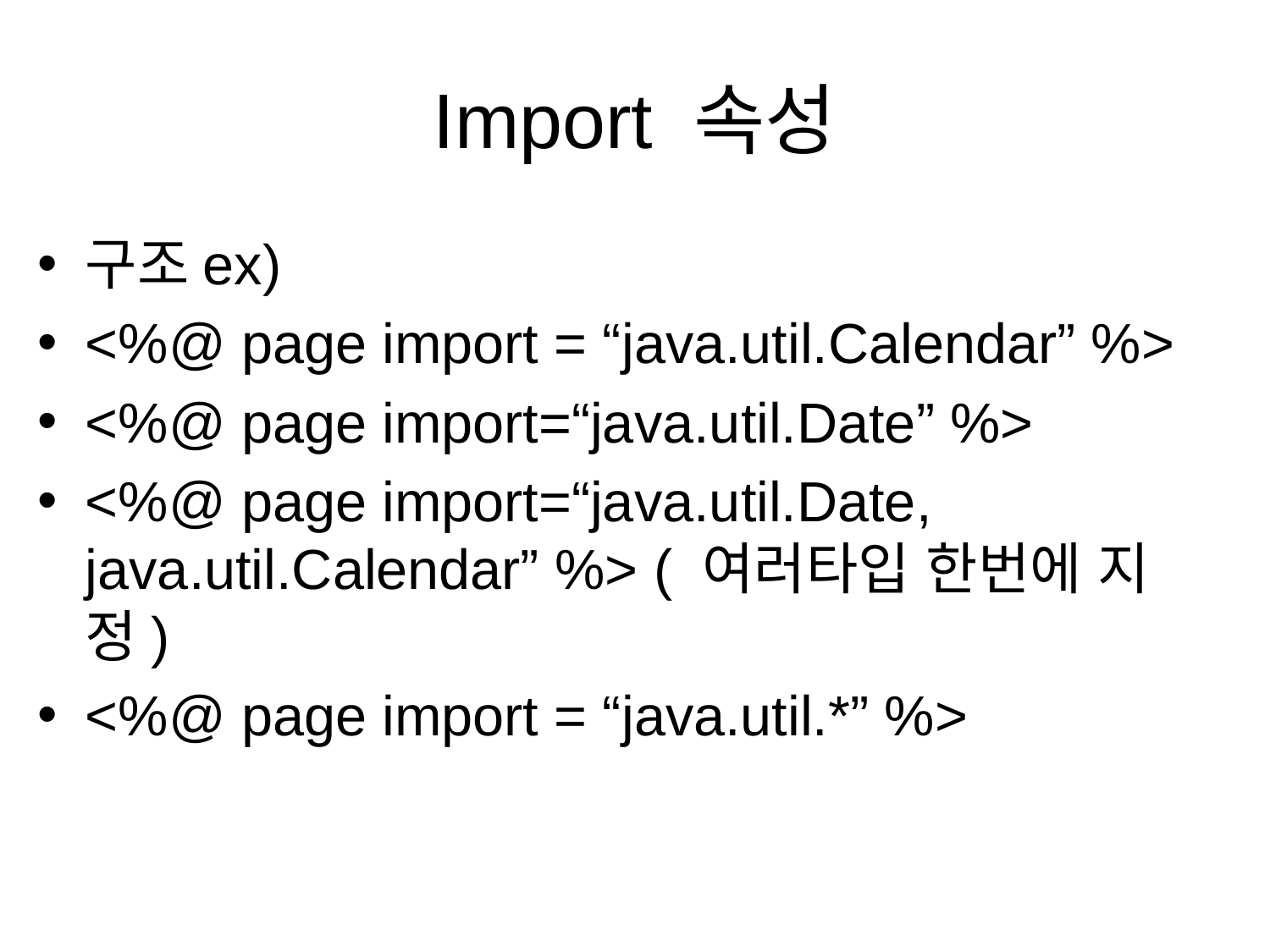

# Import 속성
구조ex)
<%@ page import = “java.util.Calendar” %>
<%@ page import=“java.util.Date” %>
<%@ page import=“java.util.Date, java.util.Calendar” %> ( 여러타입 한번에 지정)
<%@ page import = “java.util.*” %>